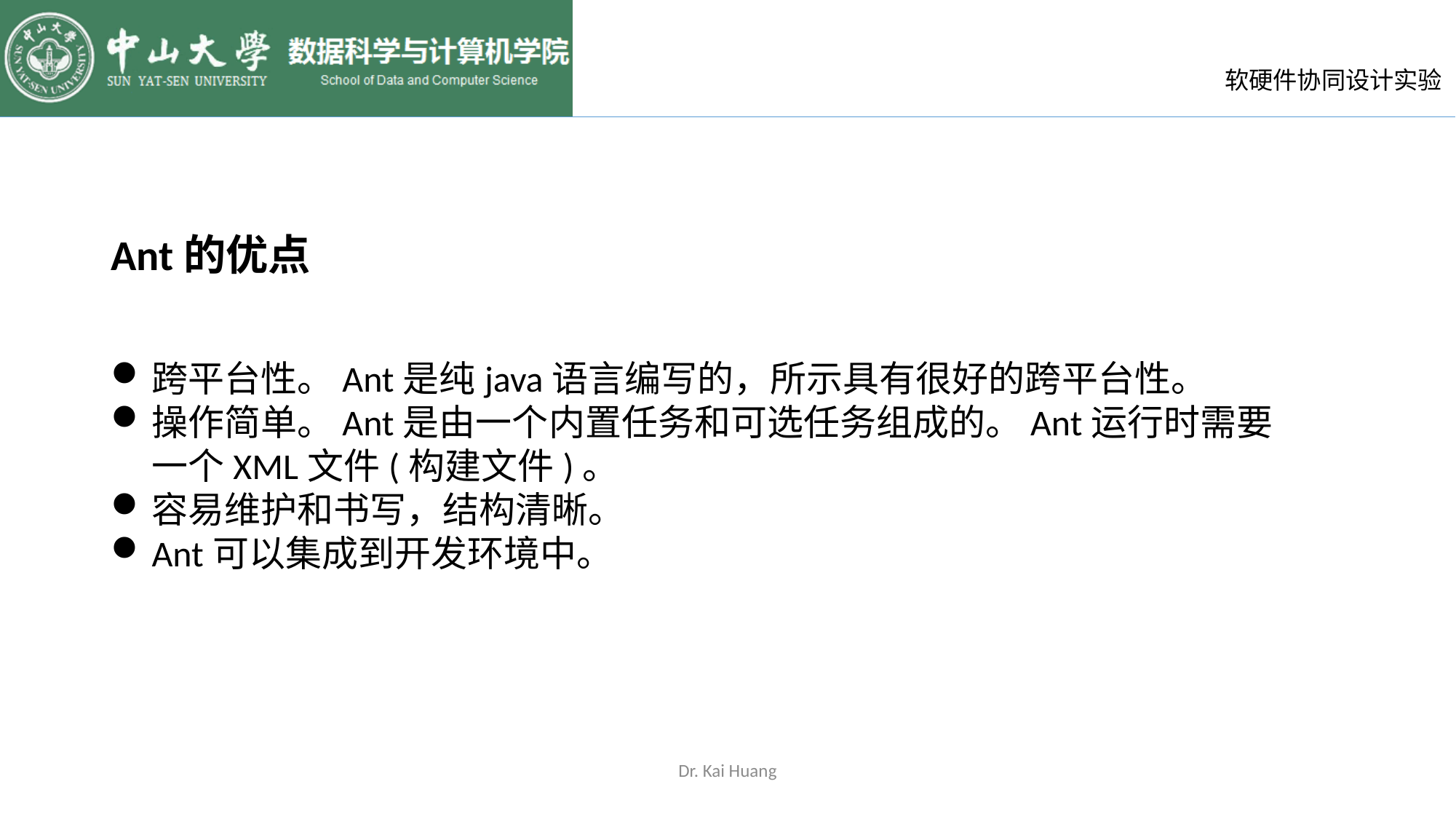

Ant的优点

跨平台性。Ant是纯java语言编写的，所示具有很好的跨平台性。
操作简单。Ant是由一个内置任务和可选任务组成的。Ant运行时需要一个XML文件(构建文件)。
容易维护和书写，结构清晰。
Ant可以集成到开发环境中。

Dr. Kai Huang

7